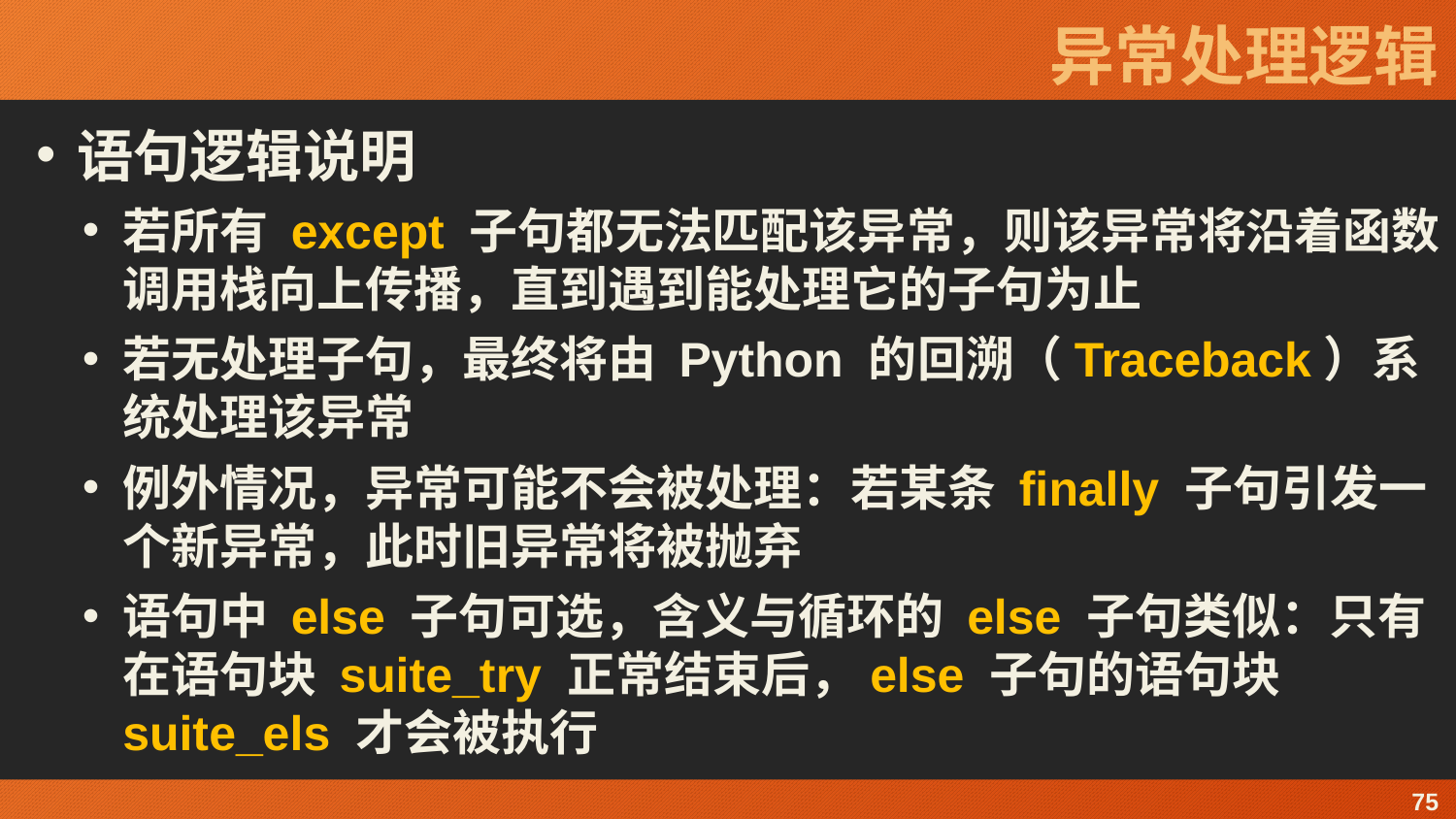

# 异常处理逻辑
语句逻辑说明
若所有 except 子句都无法匹配该异常，则该异常将沿着函数调用栈向上传播，直到遇到能处理它的子句为止
若无处理子句，最终将由 Python 的回溯（Traceback）系统处理该异常
例外情况，异常可能不会被处理：若某条 finally 子句引发一个新异常，此时旧异常将被抛弃
语句中 else 子句可选，含义与循环的 else 子句类似：只有在语句块 suite_try 正常结束后，else 子句的语句块 suite_els 才会被执行
75